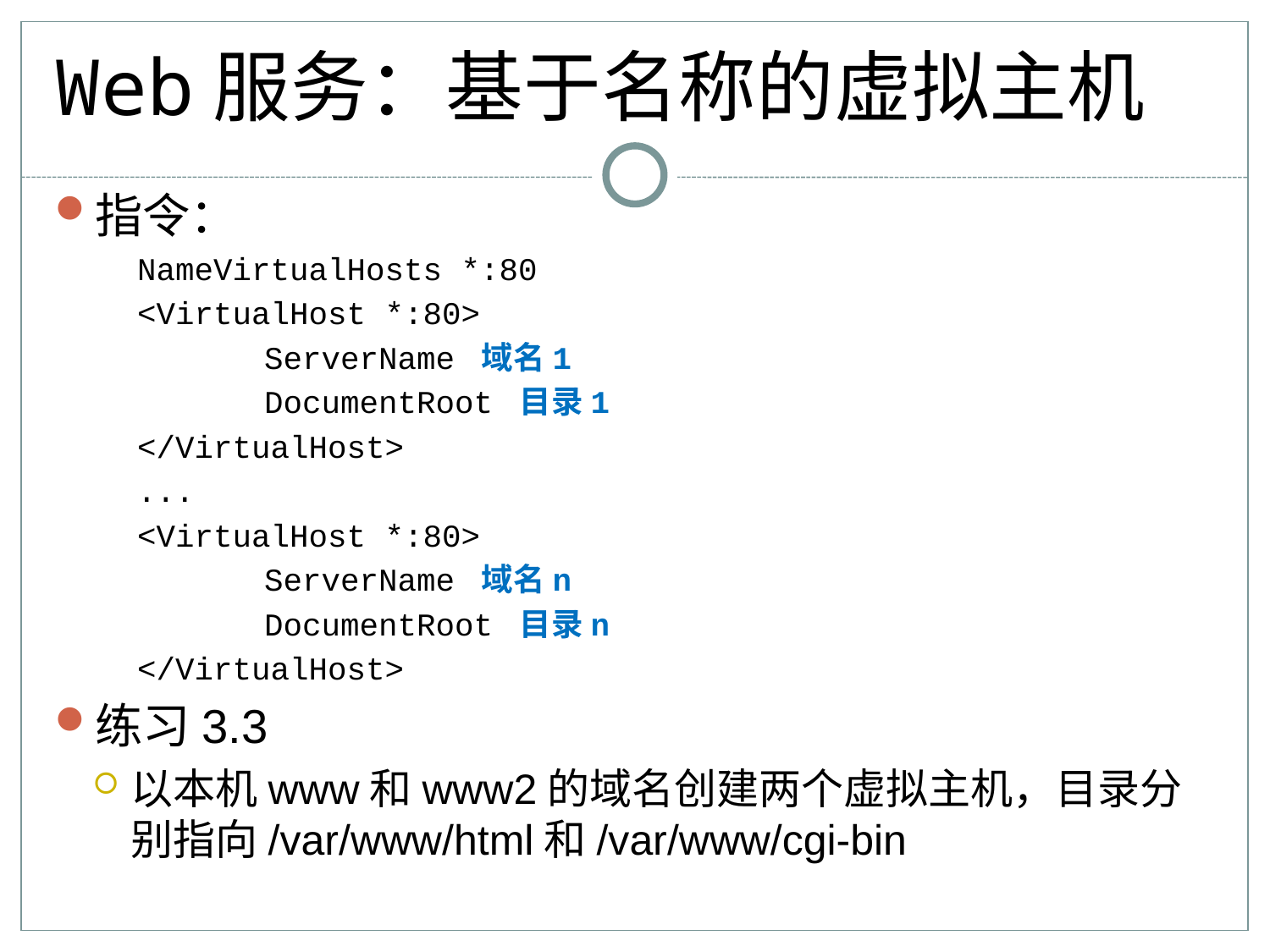

# Web服务：基于名称的虚拟主机
指令：
NameVirtualHosts *:80
<VirtualHost *:80>
	ServerName 域名1
	DocumentRoot 目录1
</VirtualHost>
...
<VirtualHost *:80>
	ServerName 域名n
	DocumentRoot 目录n
</VirtualHost>
练习3.3
以本机www和www2的域名创建两个虚拟主机，目录分别指向/var/www/html和/var/www/cgi-bin